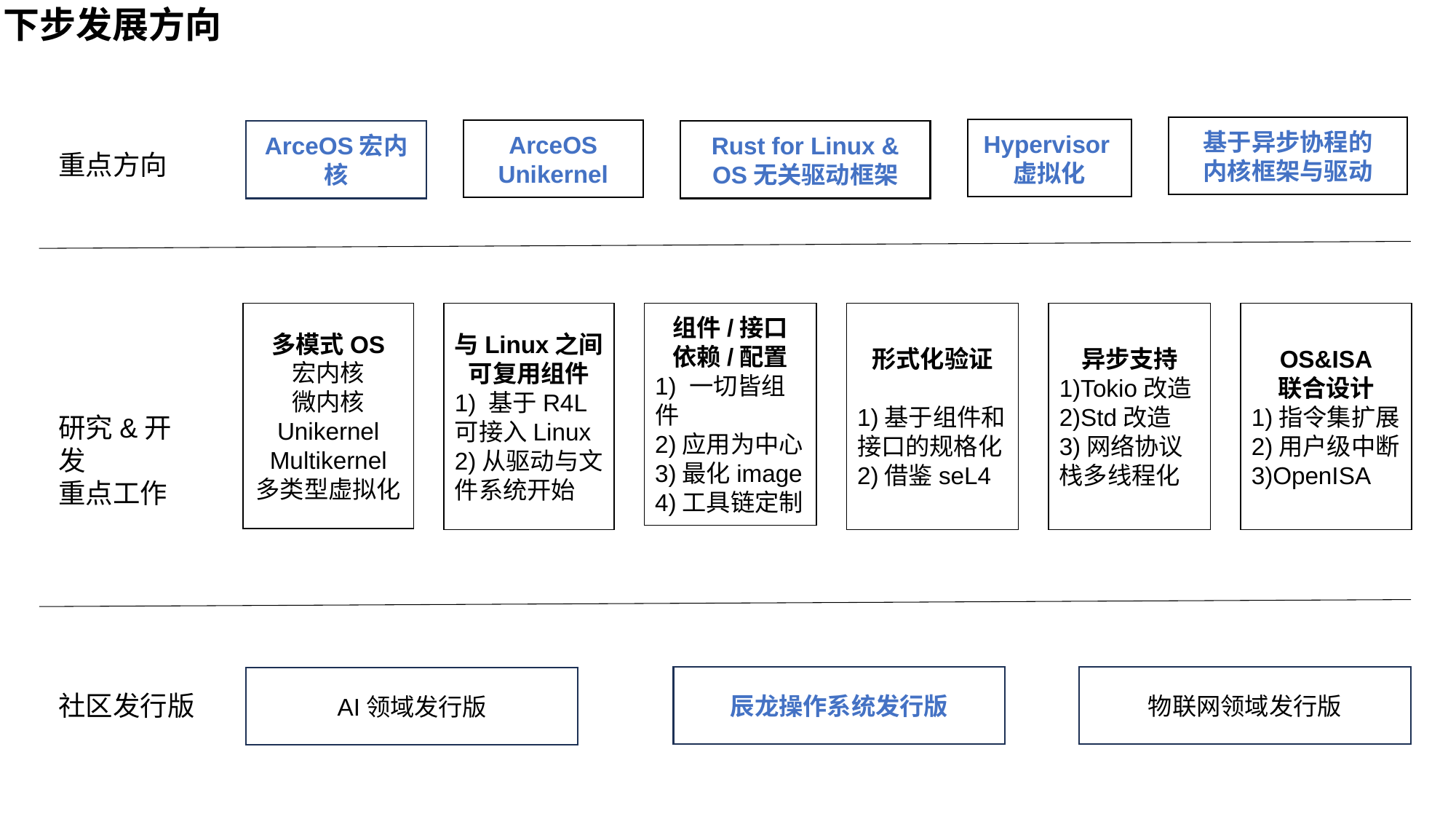

下步发展方向
基于异步协程的
内核框架与驱动
Hypervisor虚拟化
ArceOS Unikernel
ArceOS宏内核
Rust for Linux &
OS无关驱动框架
重点方向
多模式OS
宏内核
微内核
Unikernel
Multikernel
多类型虚拟化
与Linux之间可复用组件
1) 基于R4L可接入Linux
2)从驱动与文件系统开始
组件/接口
依赖/配置
1) 一切皆组件
2)应用为中心
3)最化image
4)工具链定制
形式化验证

1)基于组件和接口的规格化
2)借鉴seL4
异步支持
1)Tokio改造
2)Std改造
3)网络协议栈多线程化
OS&ISA
联合设计
1)指令集扩展
2)用户级中断3)OpenISA
研究&开发
重点工作
辰龙操作系统发行版
物联网领域发行版
AI领域发行版
社区发行版